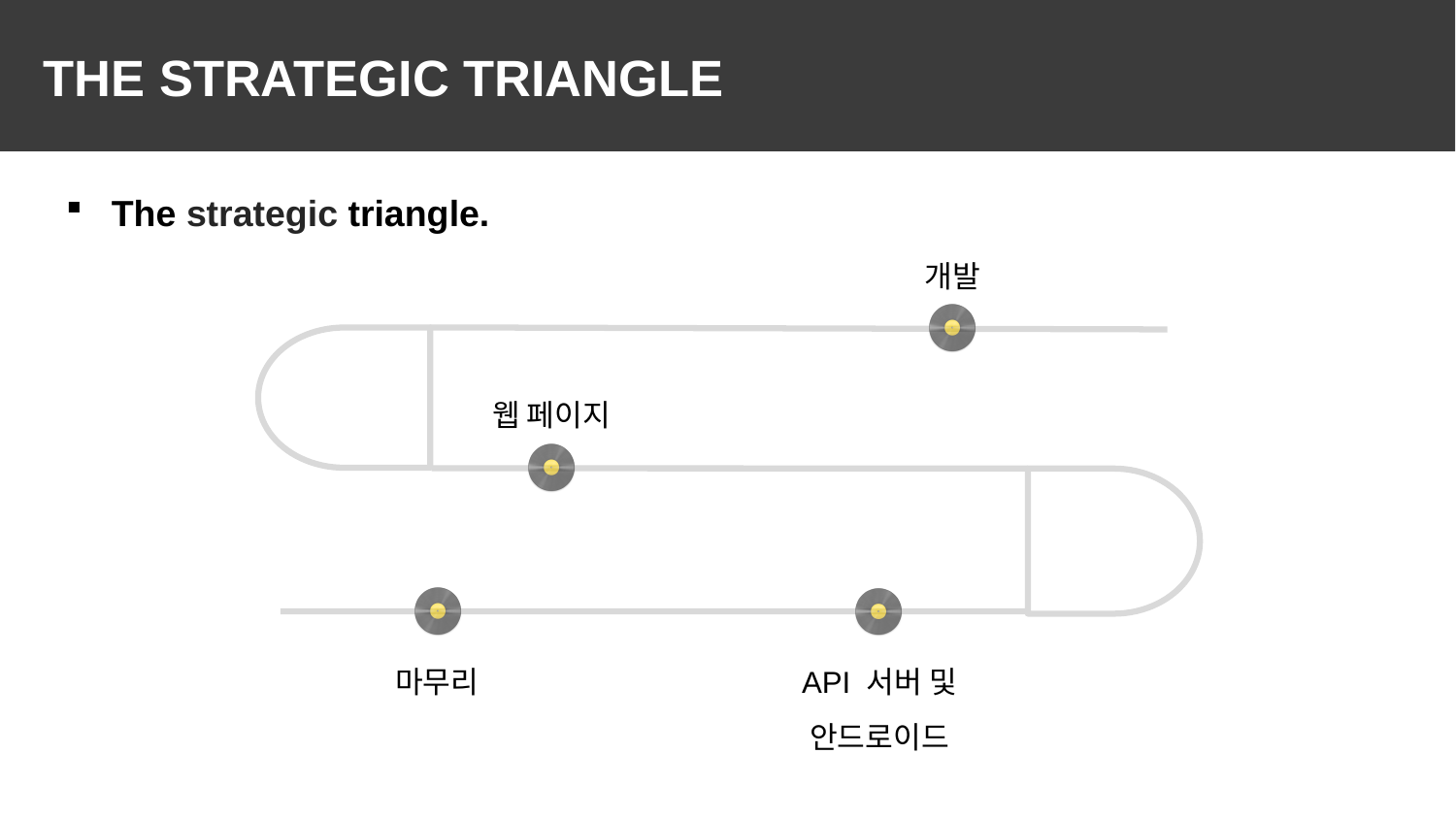

# THE STRATEGIC TRIANGLE
The strategic triangle.
개발 환경
roqkf
개발

웹 페이지

웹 페이지

API 서버 및
안드로이드
마무리